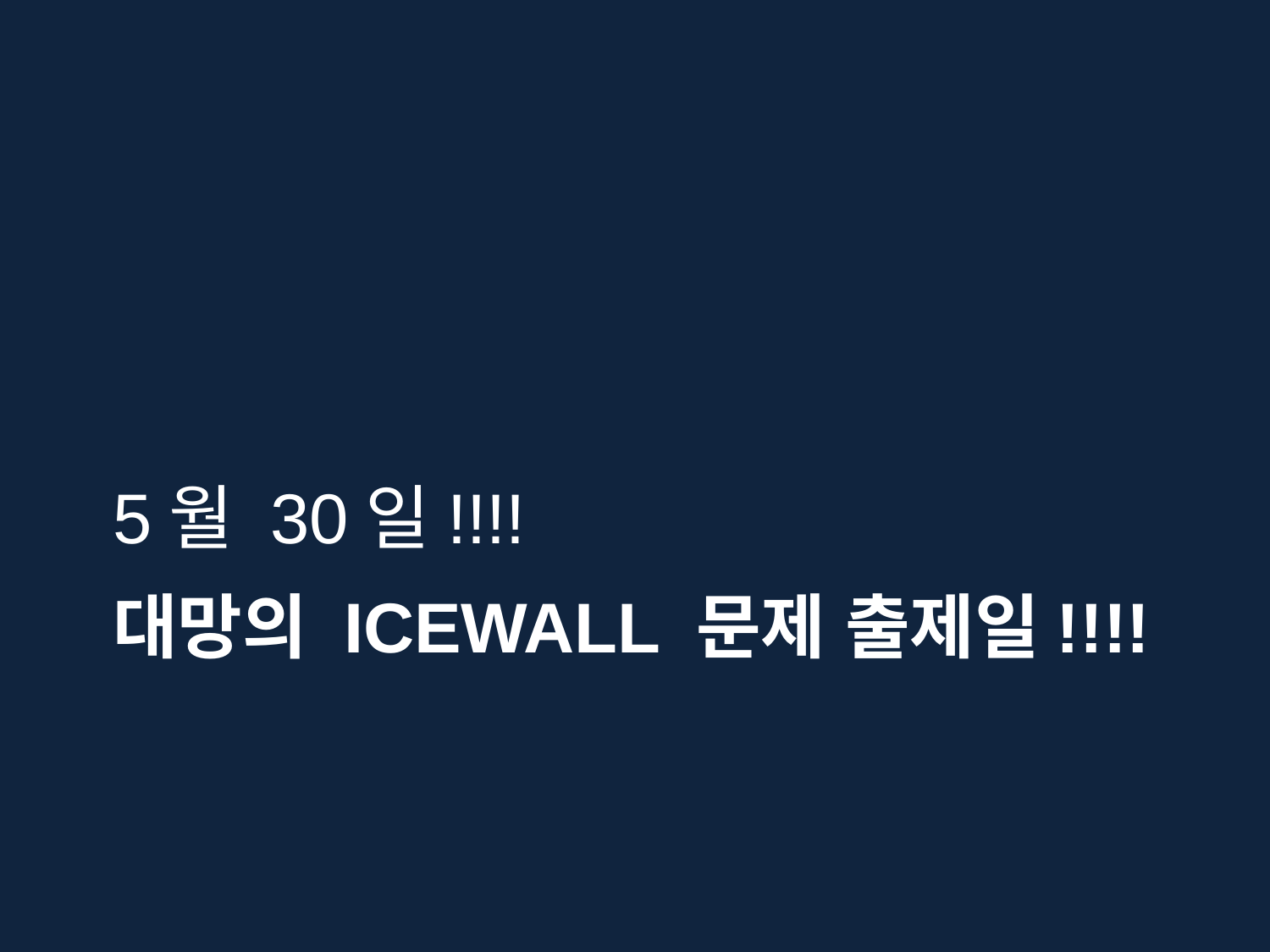

5월 30일!!!!
# 대망의 ICEWALL 문제 출제일!!!!